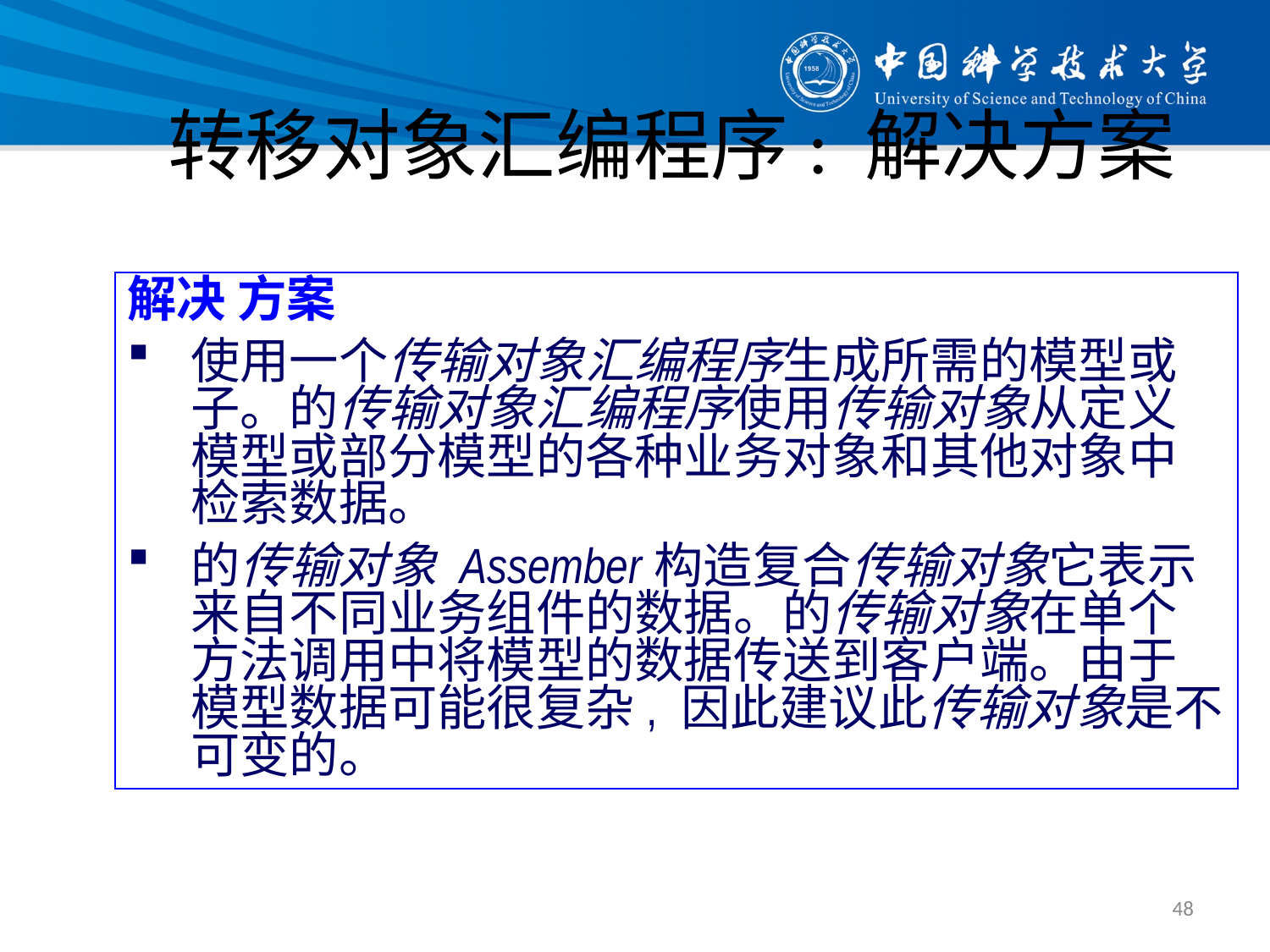

# 转移对象汇编程序: 解决方案
解决 方案
使用一个传输对象汇编程序生成所需的模型或子。的传输对象汇编程序使用传输对象从定义模型或部分模型的各种业务对象和其他对象中检索数据。
的传输对象 Assember构造复合传输对象它表示来自不同业务组件的数据。的传输对象在单个方法调用中将模型的数据传送到客户端。由于模型数据可能很复杂, 因此建议此传输对象是不可变的。
48